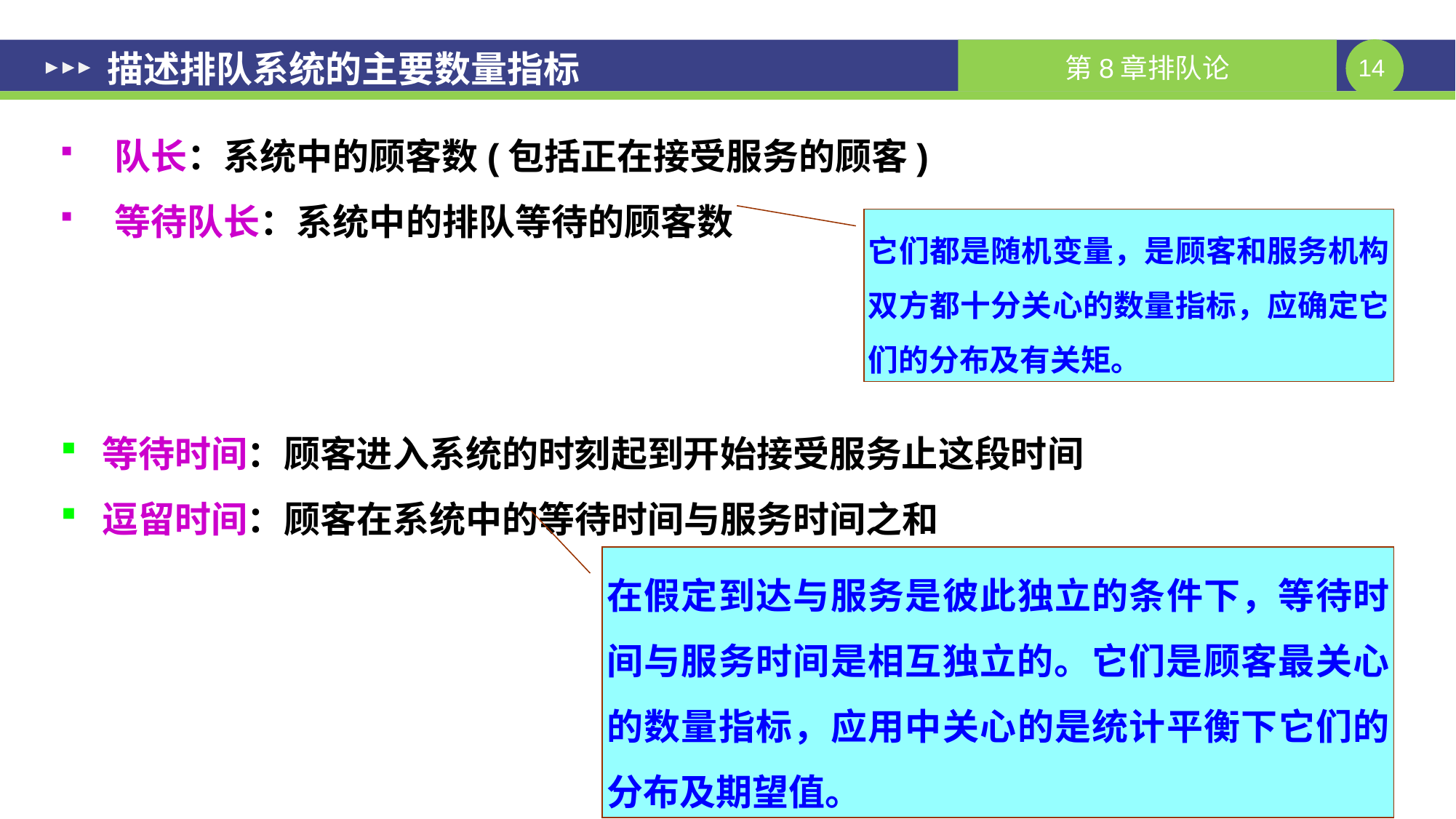

# 描述排队系统的主要数量指标
队长：系统中的顾客数(包括正在接受服务的顾客)
等待队长：系统中的排队等待的顾客数
它们都是随机变量，是顾客和服务机构双方都十分关心的数量指标，应确定它们的分布及有关矩。
等待时间：顾客进入系统的时刻起到开始接受服务止这段时间
逗留时间：顾客在系统中的等待时间与服务时间之和
在假定到达与服务是彼此独立的条件下，等待时间与服务时间是相互独立的。它们是顾客最关心的数量指标，应用中关心的是统计平衡下它们的分布及期望值。